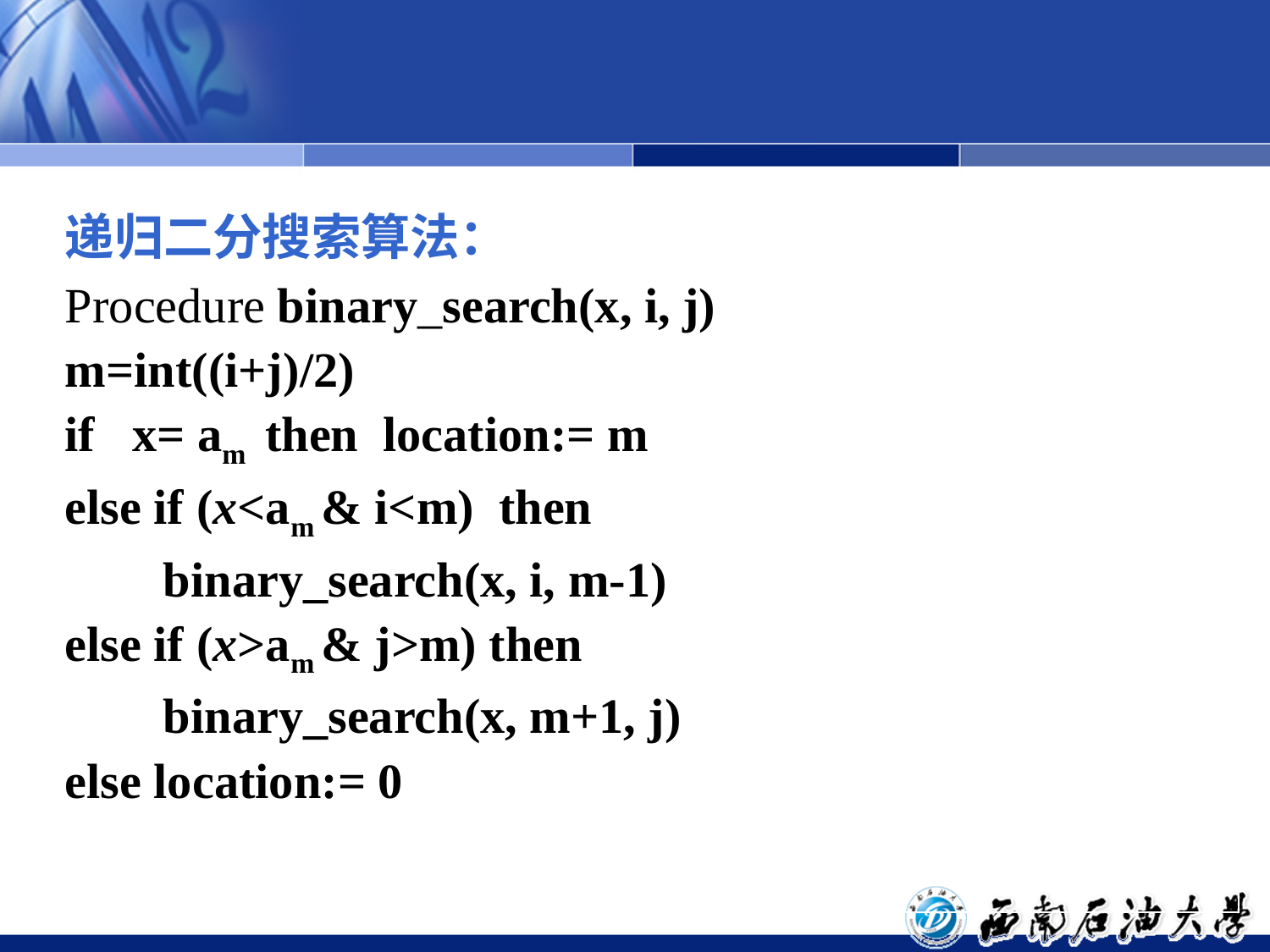

#
| 递归二分搜索算法： Procedure binary\_search(x, i, j) m=int((i+j)/2) if x= am then location:= m else if (x<am & i<m) then binary\_search(x, i, m-1) else if (x>am & j>m) then binary\_search(x, m+1, j) else location:= 0 |
| --- |